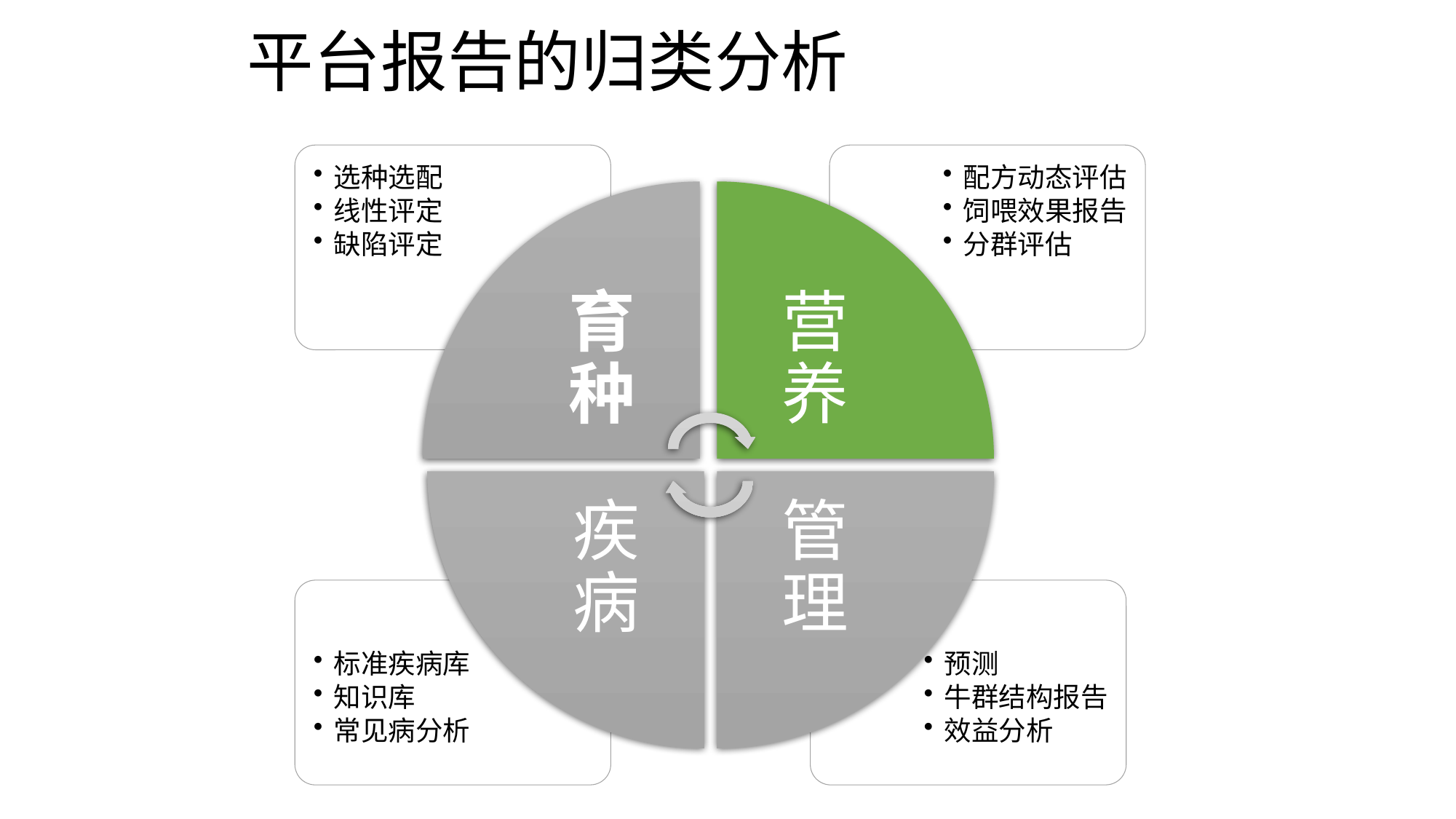

# 平台报告的归类分析
预测
牛群结构报告
效益分析
标准疾病库
知识库
常见病分析
配方动态评估
饲喂效果报告
分群评估
选种选配
线性评定
缺陷评定
育种
营养
管理
疾病